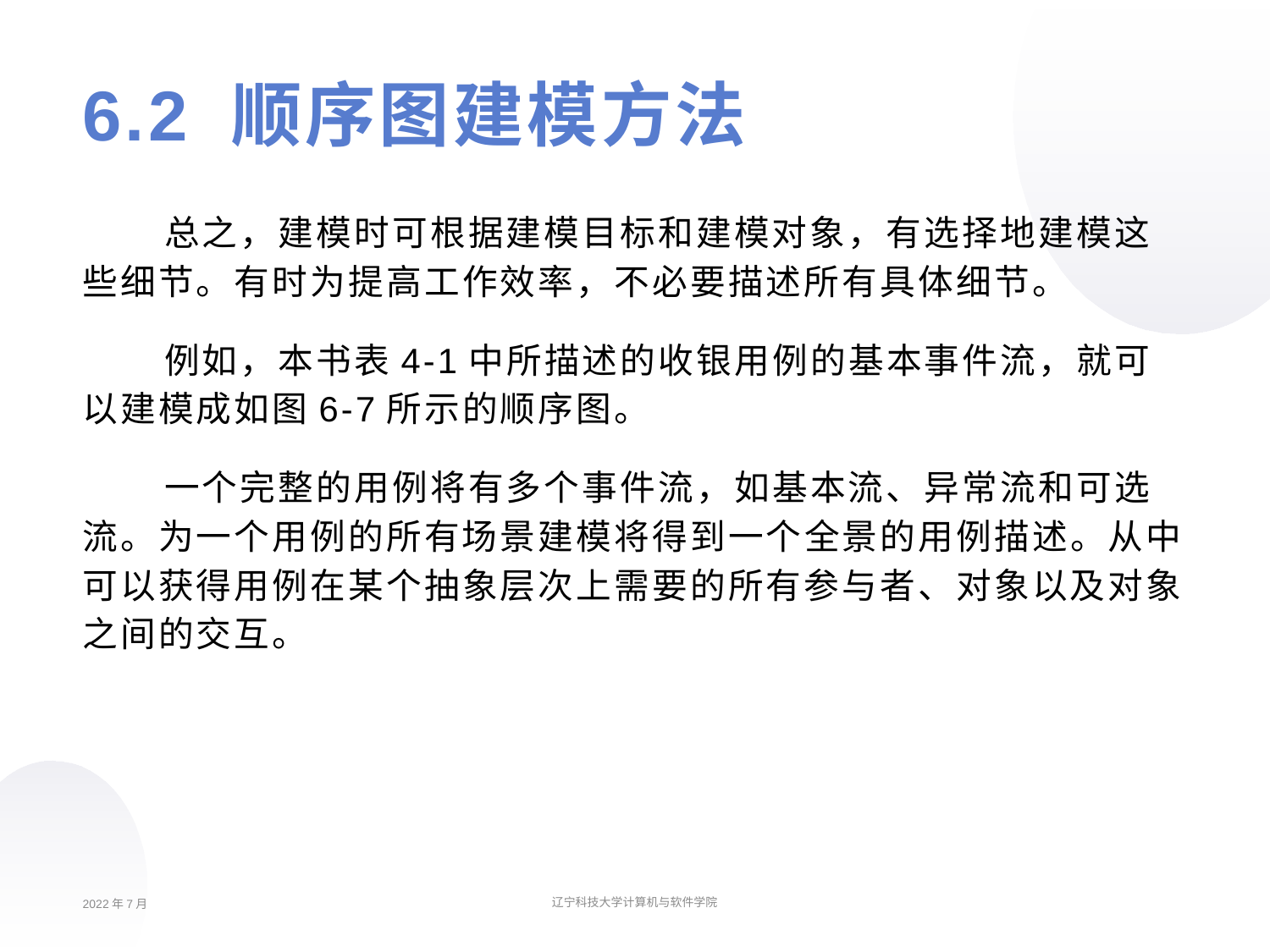

# 6.2 顺序图建模方法
总之，建模时可根据建模目标和建模对象，有选择地建模这些细节。有时为提高工作效率，不必要描述所有具体细节。
例如，本书表4-1中所描述的收银用例的基本事件流，就可以建模成如图6-7所示的顺序图。
一个完整的用例将有多个事件流，如基本流、异常流和可选流。为一个用例的所有场景建模将得到一个全景的用例描述。从中可以获得用例在某个抽象层次上需要的所有参与者、对象以及对象之间的交互。

2022年7月
33
辽宁科技大学计算机与软件学院